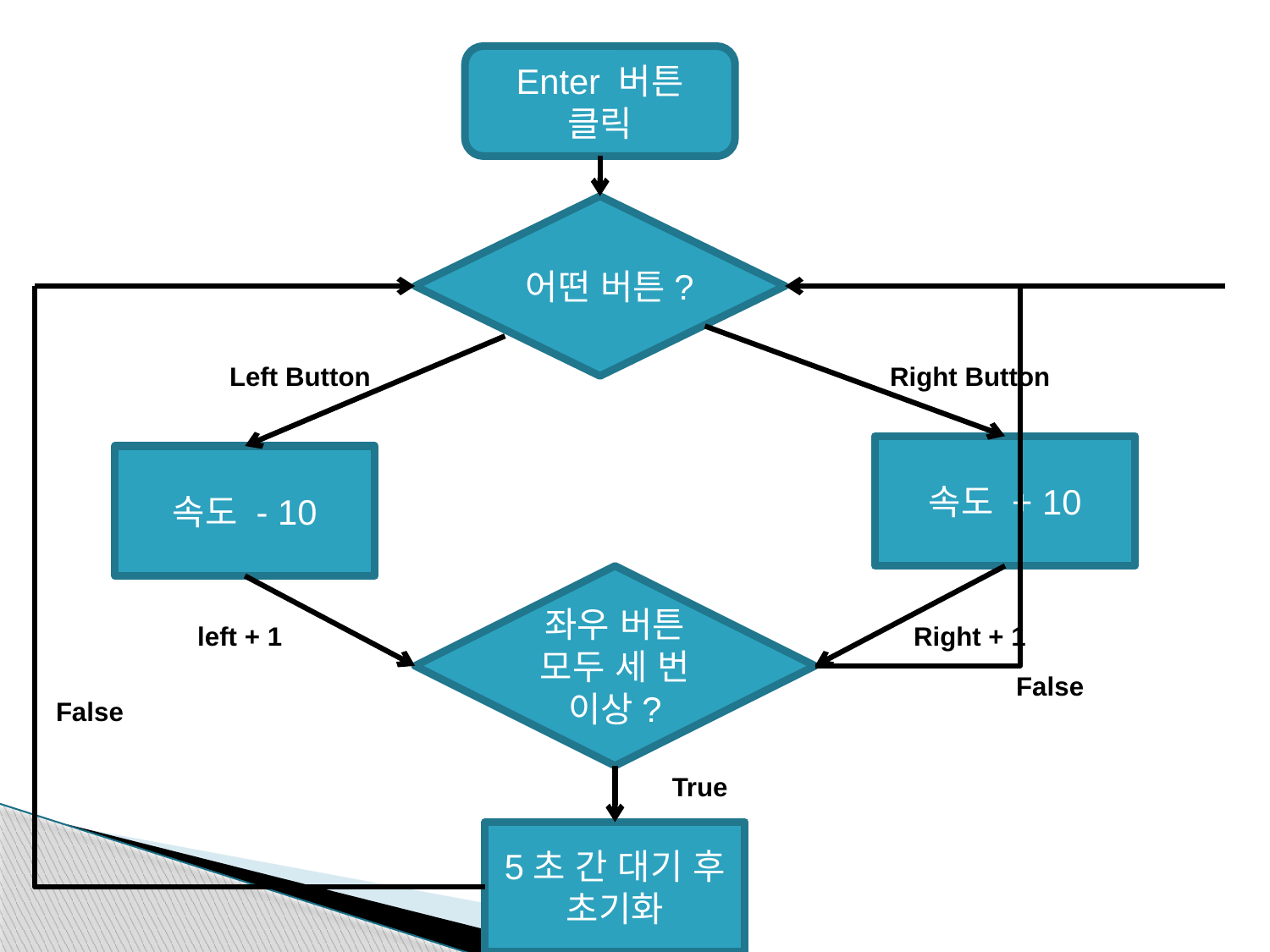

Enter 버튼 클릭
어떤 버튼?
Left Button
Right Button
속도 + 10
속도 - 10
좌우 버튼
모두 세 번 이상?
left + 1
Right + 1
False
False
True
5초 간 대기 후
초기화